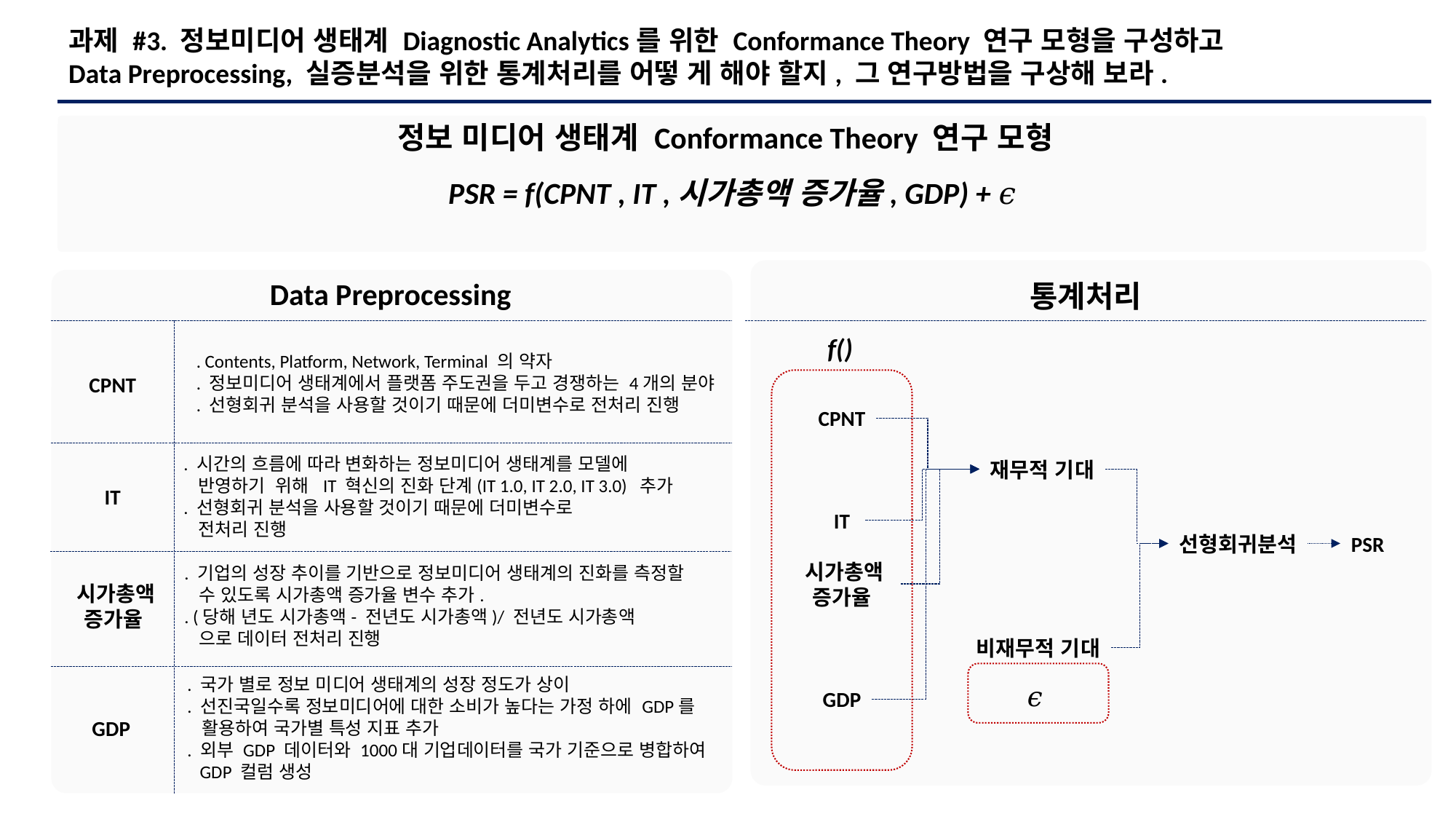

과제 #3. 정보미디어 생태계 Diagnostic Analytics를 위한 Conformance Theory 연구 모형을 구성하고
Data Preprocessing, 실증분석을 위한 통계처리를 어떻 게 해야 할지, 그 연구방법을 구상해 보라.
정보 미디어 생태계 Conformance Theory 연구 모형

PSR = f(CPNT , IT ,시가총액 증가율, GDP) + 𝜖

Data Preprocessing

통계처리
f()
. Contents, Platform, Network, Terminal 의 약자
. 정보미디어 생태계에서 플랫폼 주도권을 두고 경쟁하는 4개의 분야
. 선형회귀 분석을 사용할 것이기 때문에 더미변수로 전처리 진행
CPNT

CPNT
. 시간의 흐름에 따라 변화하는 정보미디어 생태계를 모델에
  반영하기  위해  IT 혁신의 진화 단계(IT 1.0, IT 2.0, IT 3.0)  추가
. 선형회귀 분석을 사용할 것이기 때문에 더미변수로
  전처리 진행
재무적 기대
 IT
 IT
선형회귀분석
PSR
 시가총액
증가율
. 기업의 성장 추이를 기반으로 정보미디어 생태계의 진화를 측정할
  수 있도록 시가총액 증가율 변수 추가.
. (당해 년도 시가총액- 전년도 시가총액)/ 전년도 시가총액
  으로 데이터 전처리 진행
 시가총액
증가율
비재무적 기대

𝜖
. 국가 별로 정보 미디어 생태계의 성장 정도가 상이
. 선진국일수록 정보미디어에 대한 소비가 높다는 가정 하에 GDP를
  활용하여 국가별 특성 지표 추가
. 외부 GDP 데이터와 1000대 기업데이터를 국가 기준으로 병합하여
   GDP 컬럼 생성
GDP
GDP